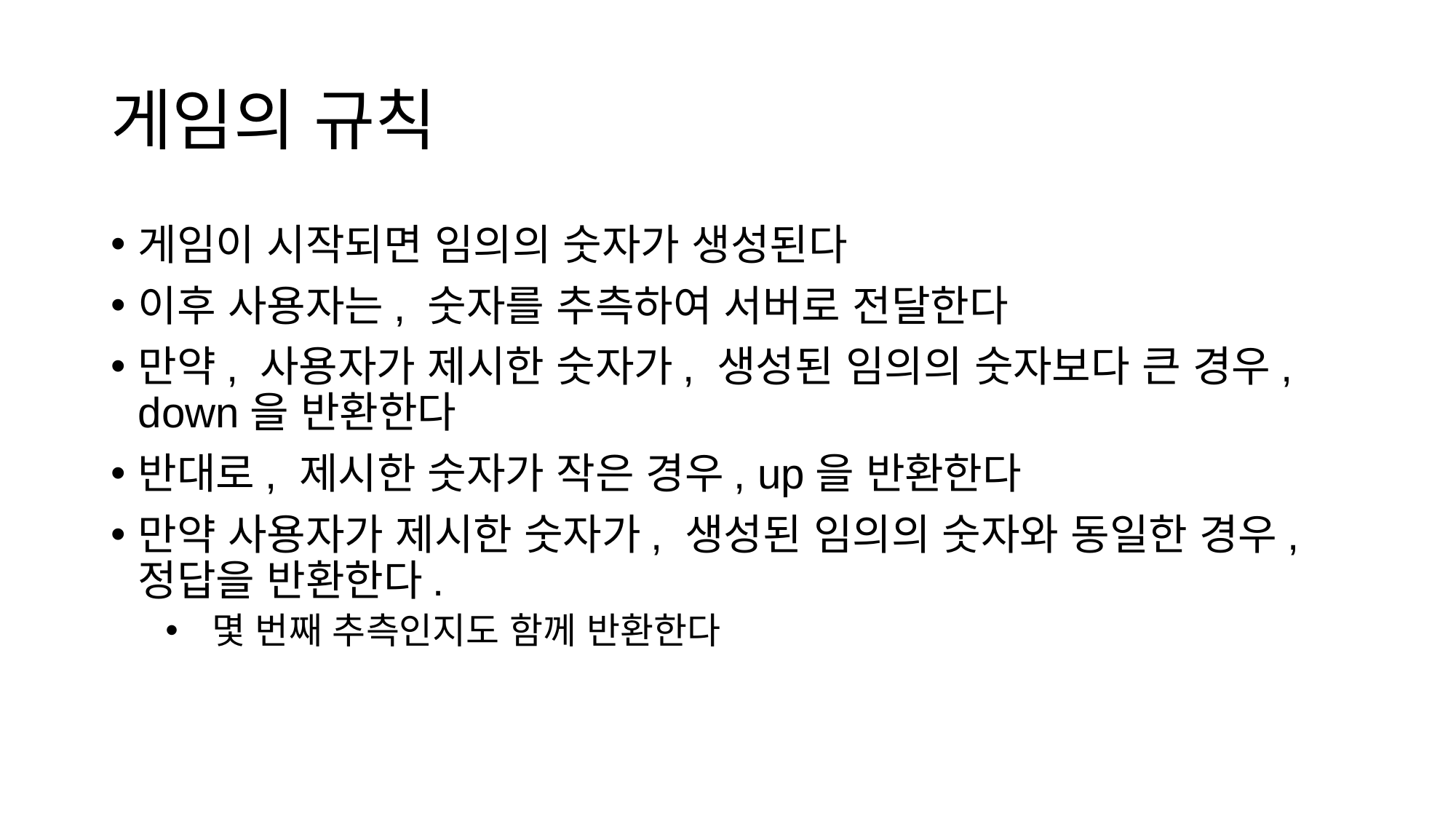

# 게임의 규칙
게임이 시작되면 임의의 숫자가 생성된다
이후 사용자는, 숫자를 추측하여 서버로 전달한다
만약, 사용자가 제시한 숫자가, 생성된 임의의 숫자보다 큰 경우, down을 반환한다
반대로, 제시한 숫자가 작은 경우, up을 반환한다
만약 사용자가 제시한 숫자가, 생성된 임의의 숫자와 동일한 경우, 정답을 반환한다.
 몇 번째 추측인지도 함께 반환한다